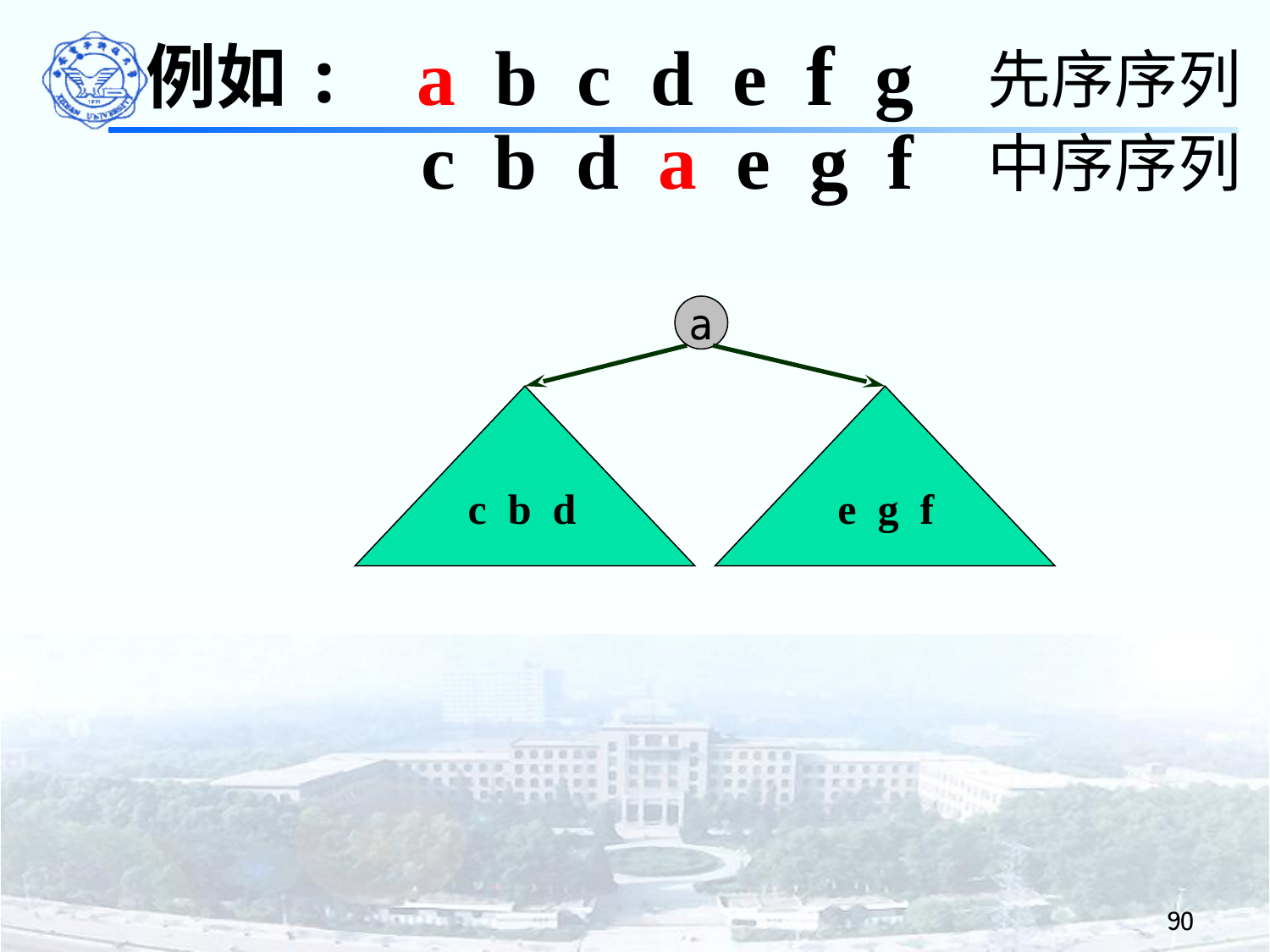

a  b  c  d  e  f  g
先序序列中序序列
例如:
c  b  d  a  e  g  f
a

c  b  d
e  g  f
90